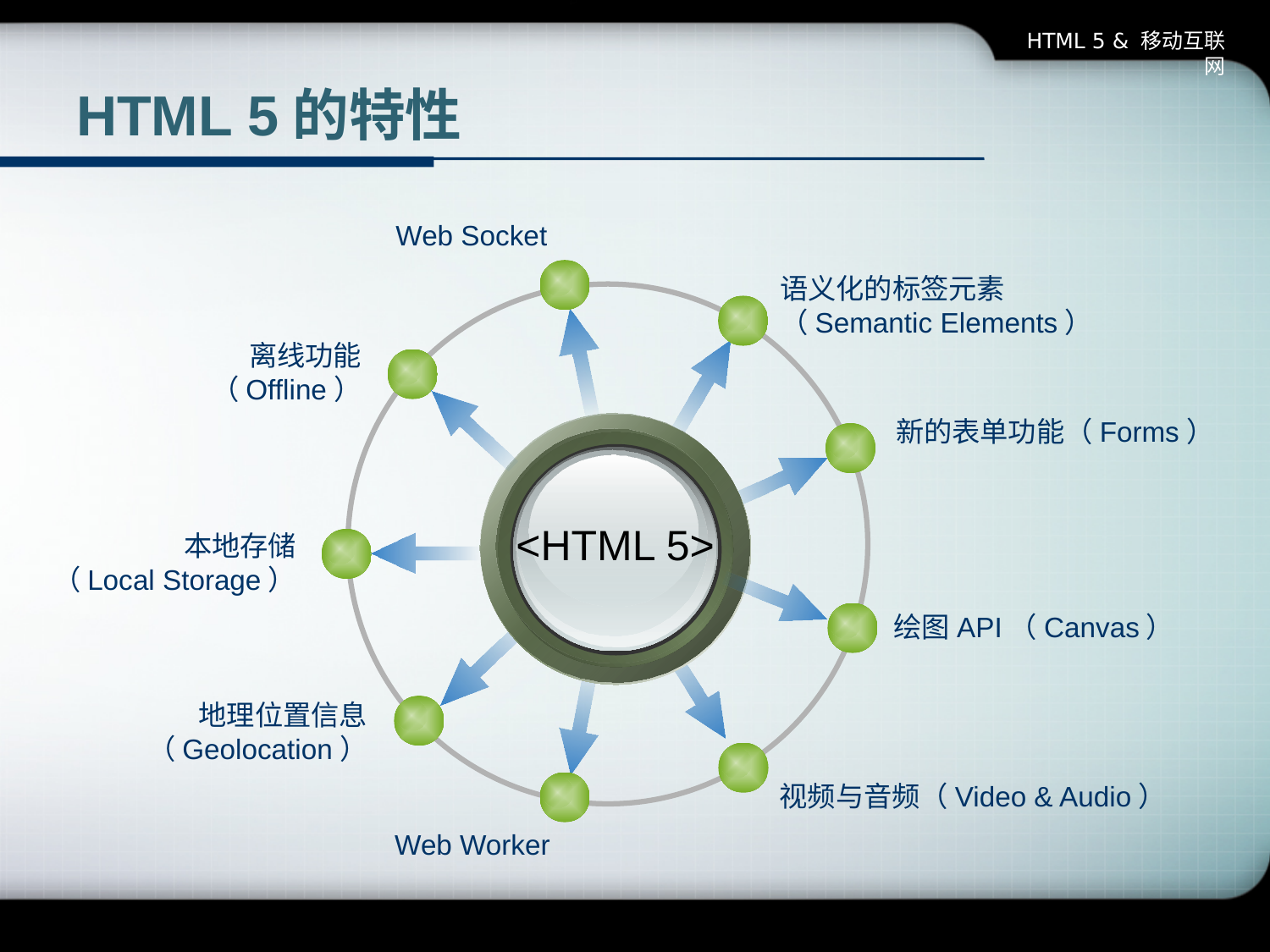

HTML 5 & 移动互联网
# HTML 5的特性
Web Socket

语义化的标签元素
（Semantic Elements）

离线功能
（Offline）

新的表单功能（Forms）

<HTML 5>
本地存储
（Local Storage）

绘图API（Canvas）

地理位置信息
（Geolocation）

视频与音频（Video & Audio）
Web Worker